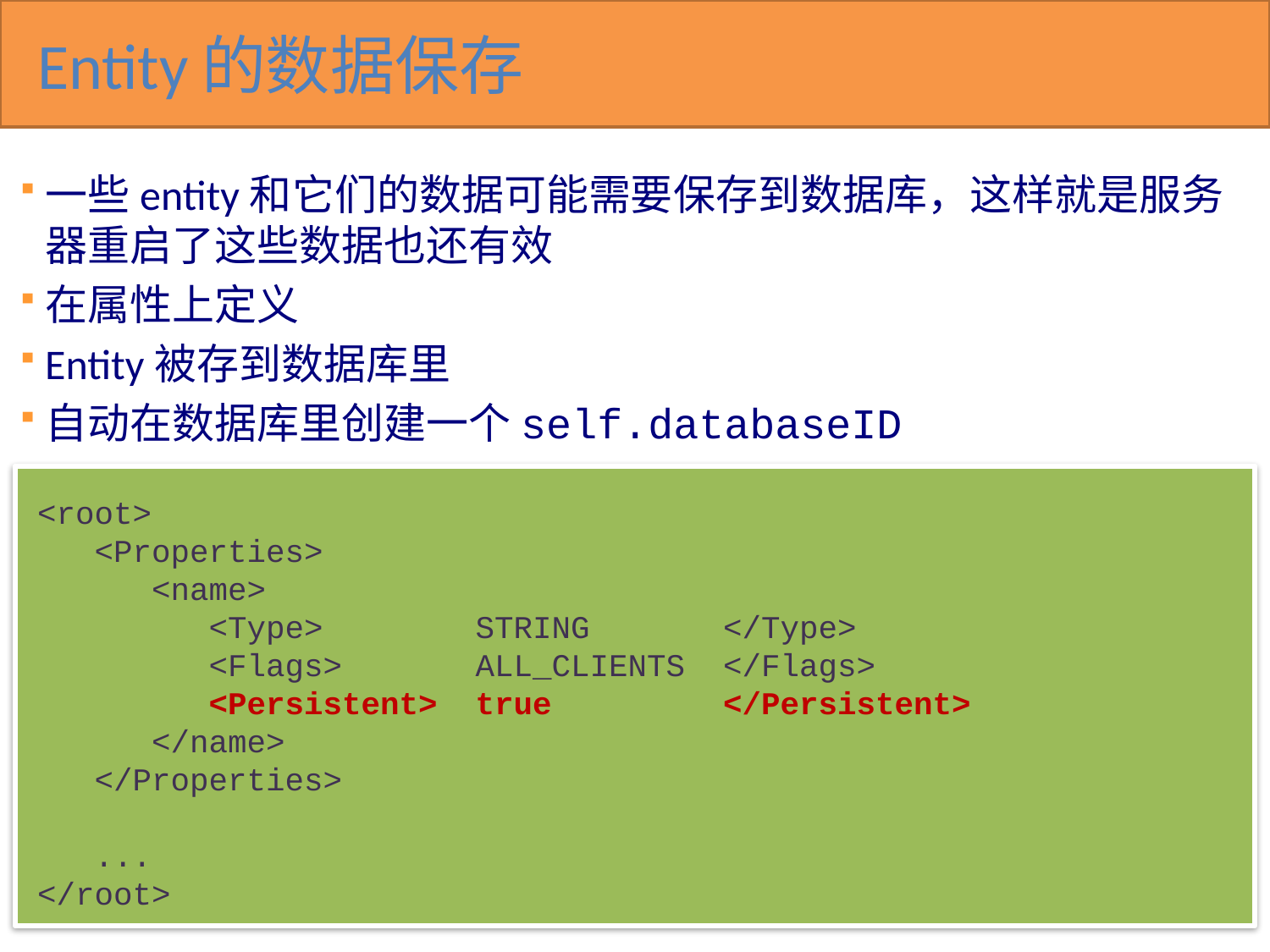

# Entity的数据保存
一些entity和它们的数据可能需要保存到数据库，这样就是服务器重启了这些数据也还有效
在属性上定义
Entity被存到数据库里
自动在数据库里创建一个self.databaseID

<root>
   <Properties>
      <name>
         <Type>        STRING       </Type>
         <Flags>       ALL_CLIENTS  </Flags>
         <Persistent>  true         </Persistent>
      </name>
   </Properties>

   ...
</root>